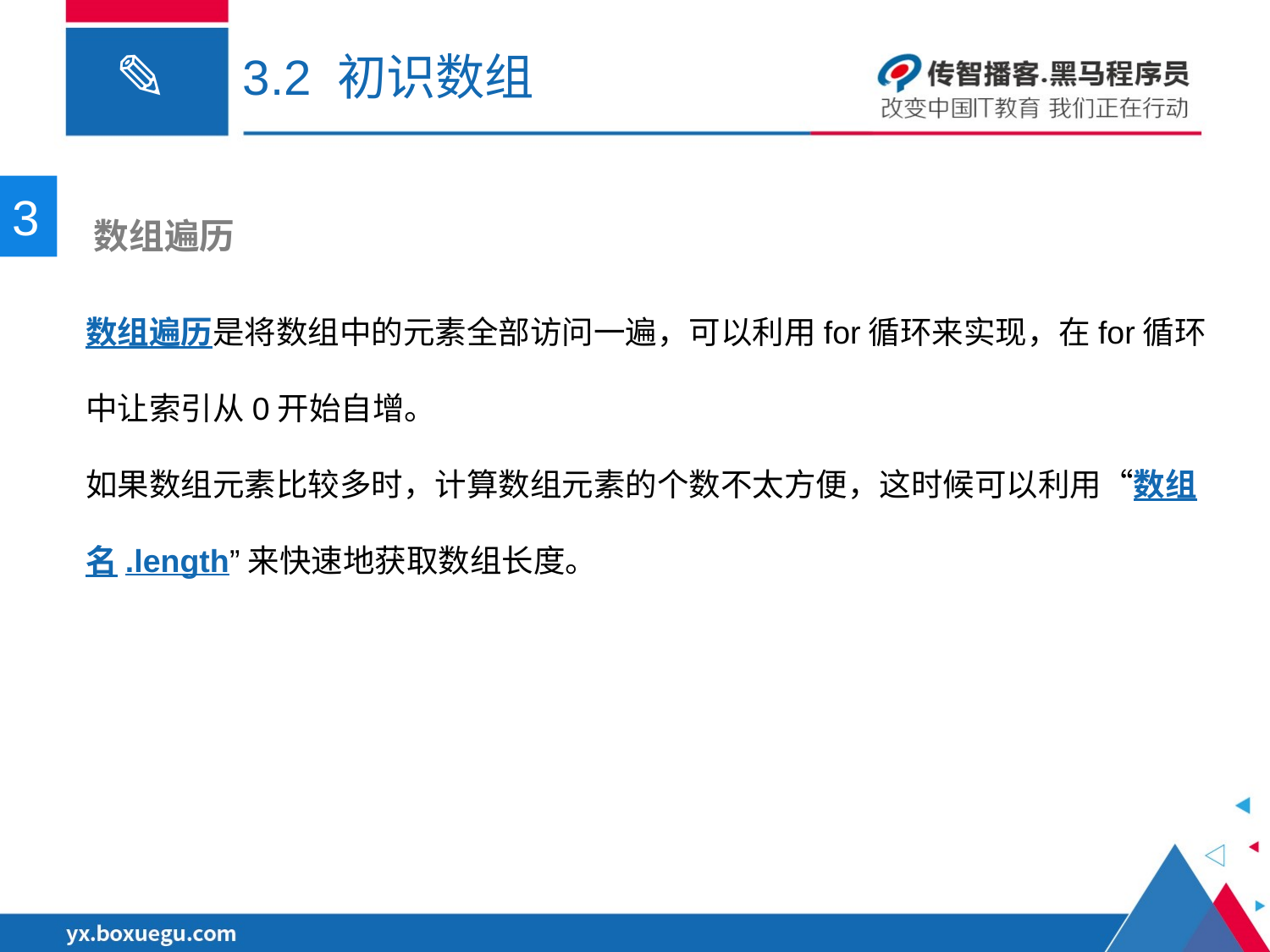

# 3.2 初识数组

3
  数组遍历
数组遍历是将数组中的元素全部访问一遍，可以利用for循环来实现，在for循环中让索引从0开始自增。
如果数组元素比较多时，计算数组元素的个数不太方便，这时候可以利用“数组名.length”来快速地获取数组长度。